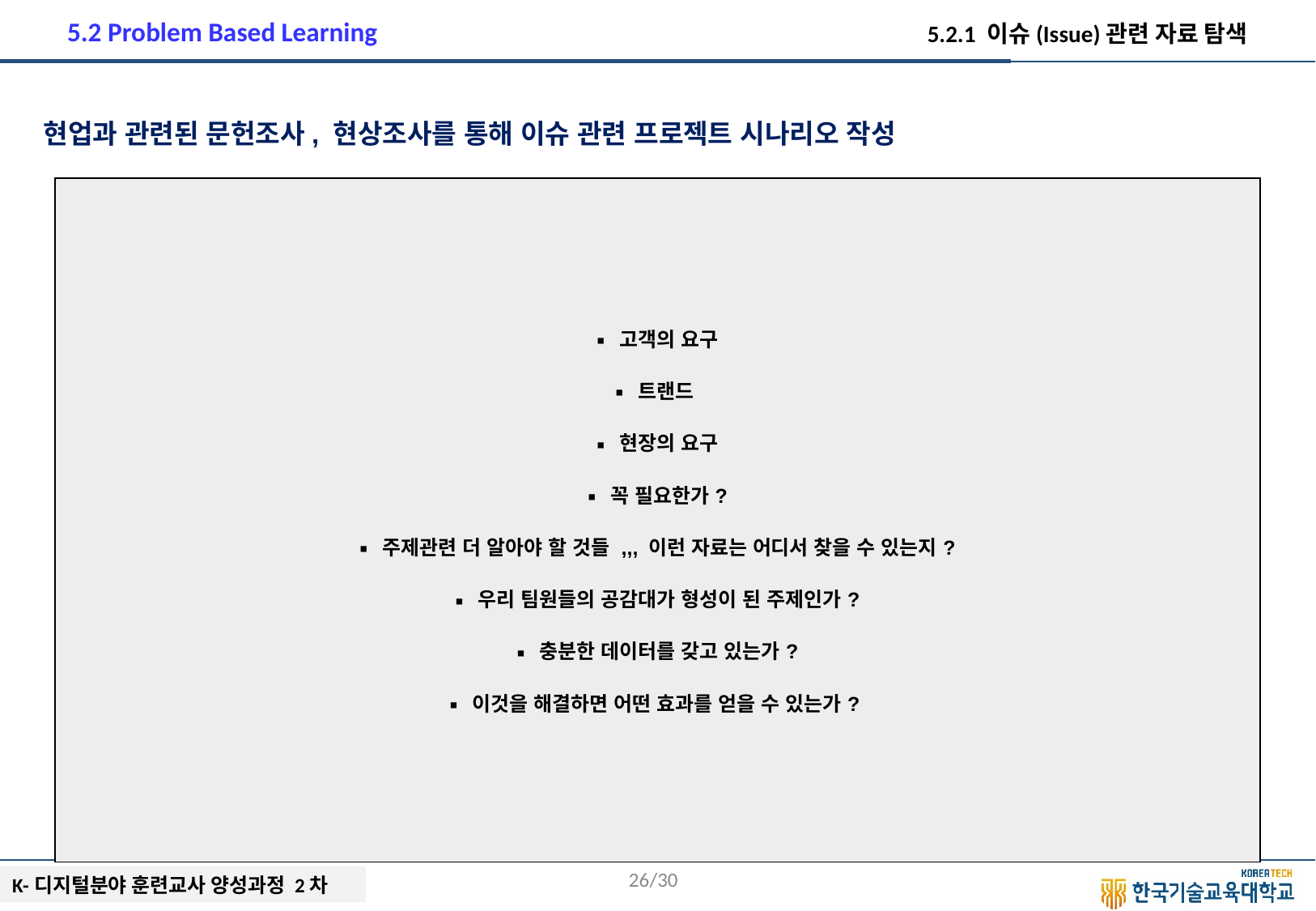

5.2 Problem Based Learning
5.2.1 이슈(Issue)관련 자료 탐색
현업과 관련된 문헌조사, 현상조사를 통해 이슈 관련 프로젝트 시나리오 작성
| 고객의 요구 트랜드 현장의 요구 꼭 필요한가? 주제관련 더 알아야 할 것들 ,,, 이런 자료는 어디서 찾을 수 있는지? 우리 팀원들의 공감대가 형성이 된 주제인가? 충분한 데이터를 갖고 있는가? 이것을 해결하면 어떤 효과를 얻을 수 있는가? |
| --- |
26/30